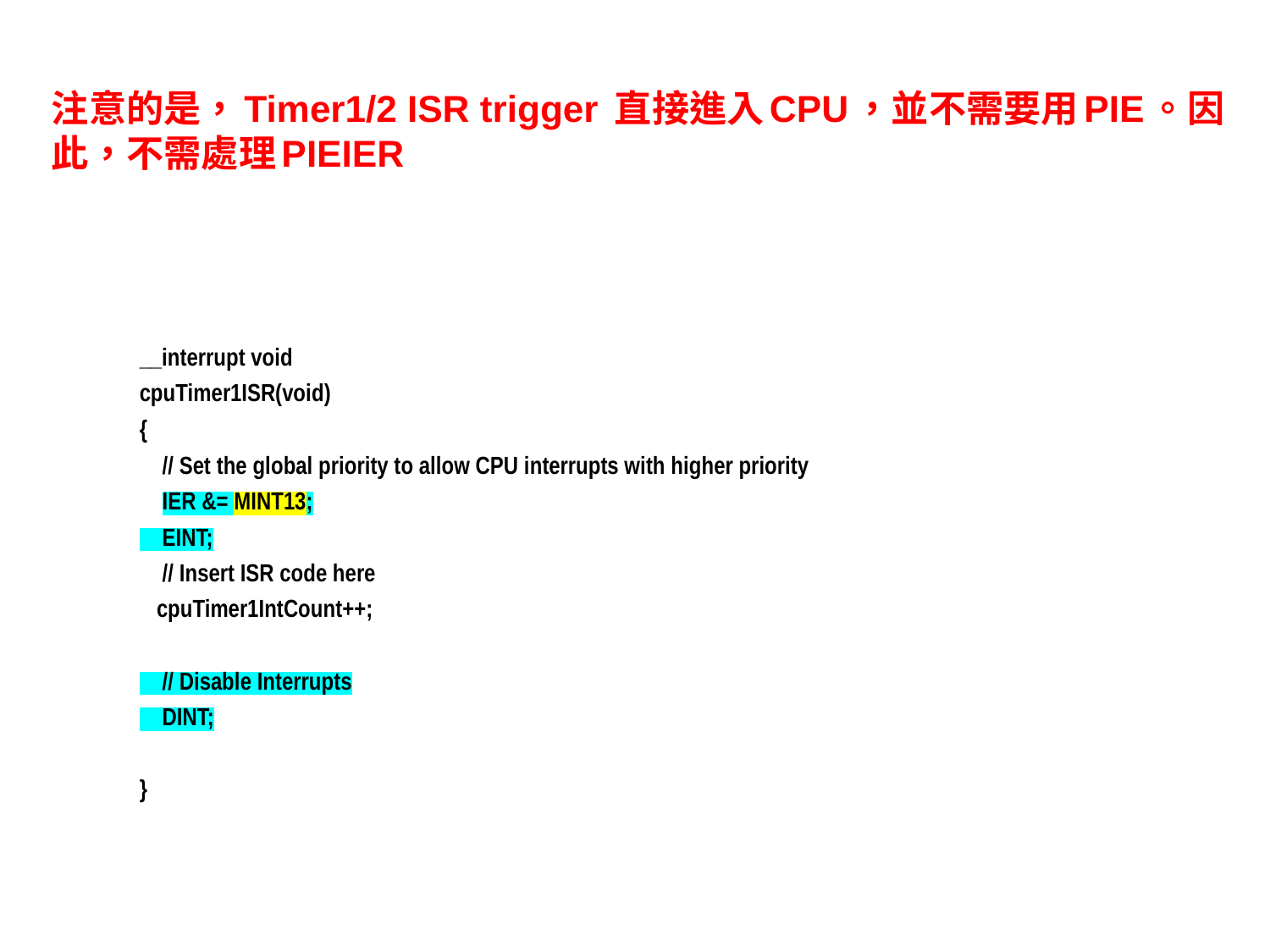

# 注意的是，Timer1/2 ISR trigger 直接進入CPU，並不需要用PIE。因此，不需處理PIEIER
__interrupt void
cpuTimer1ISR(void)
{
    // Set the global priority to allow CPU interrupts with higher priority
    IER &= MINT13;
    EINT;
    // Insert ISR code here
   cpuTimer1IntCount++;

    // Disable Interrupts
    DINT;

}